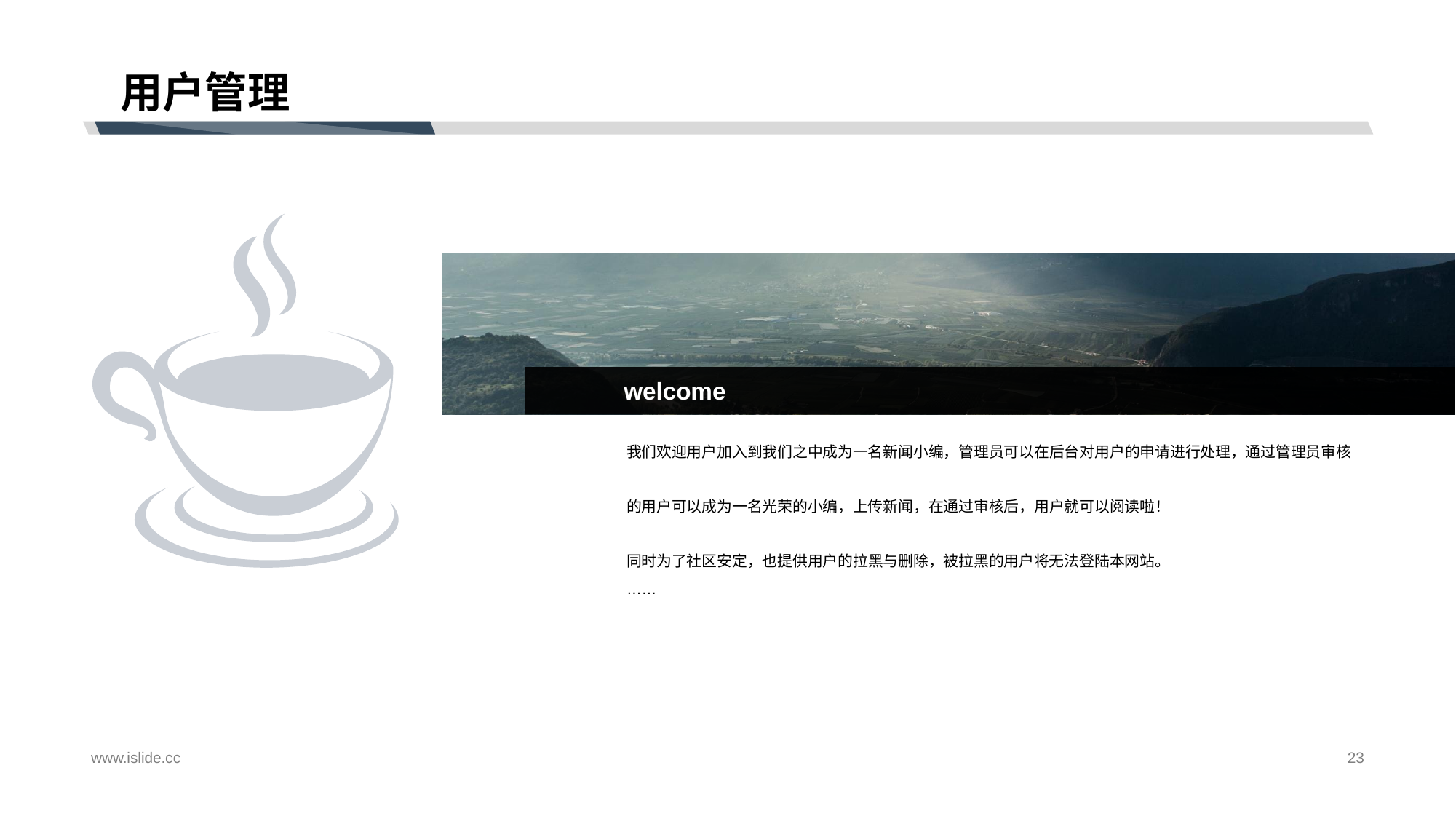

# 用户管理

             welcome
我们欢迎用户加入到我们之中成为一名新闻小编，管理员可以在后台对用户的申请进行处理，通过管理员审核

的用户可以成为一名光荣的小编，上传新闻，在通过审核后，用户就可以阅读啦！

同时为了社区安定，也提供用户的拉黑与删除，被拉黑的用户将无法登陆本网站。
……
www.islide.cc
23